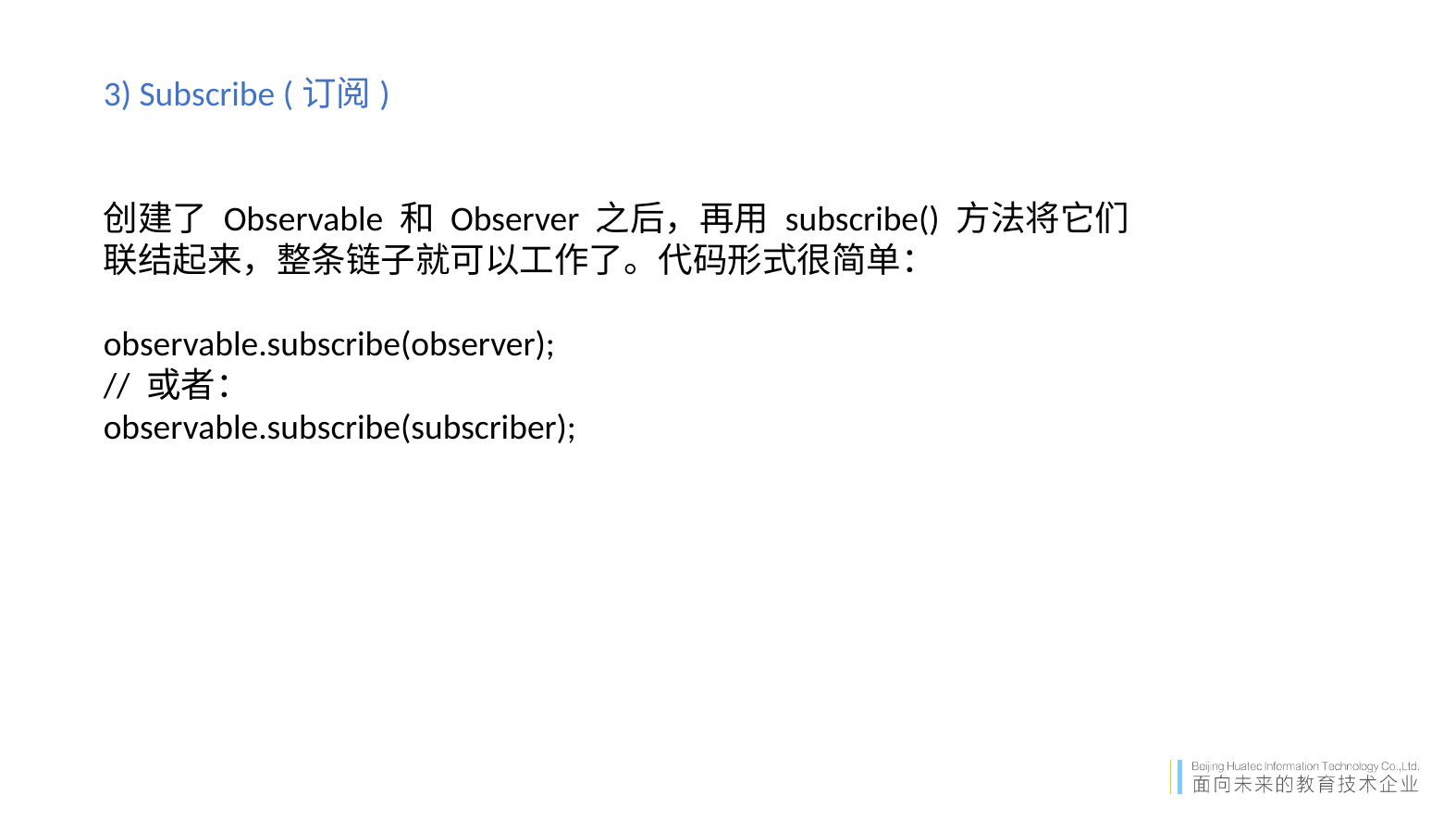

3) Subscribe (订阅)

创建了 Observable 和 Observer 之后，再用 subscribe() 方法将它们联结起来，整条链子就可以工作了。代码形式很简单：

observable.subscribe(observer);
// 或者：
observable.subscribe(subscriber);